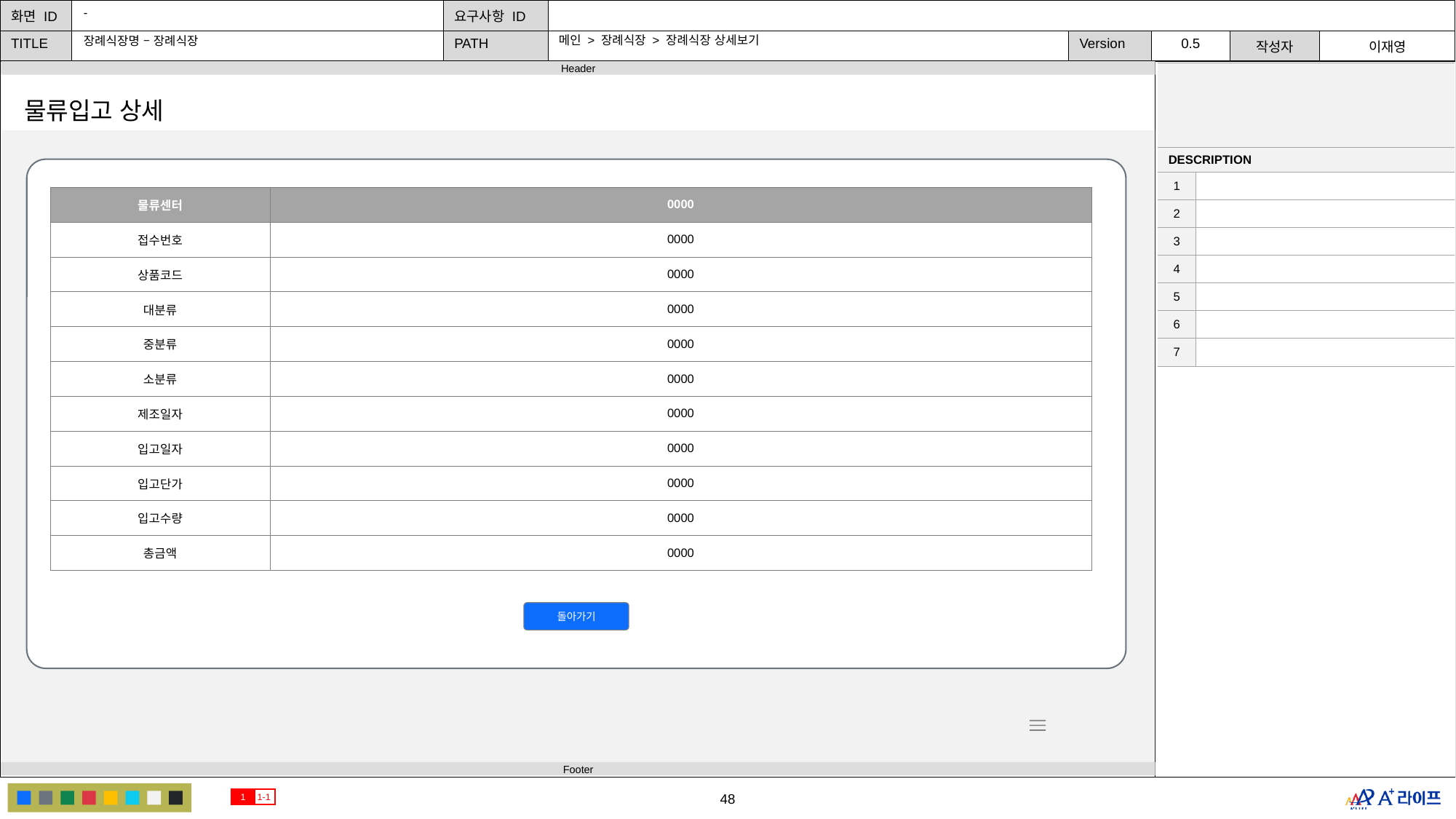

-

메인 > 장례식장 > 장례식장 상세보기
장례식장명 – 장례식장
|  |  |
| --- | --- |
| DESCRIPTION |  |
| 1 |  |
| 2 |  |
| 3 |  |
| 4 |  |
| 5 |  |
| 6 |  |
| 7 |  |
물류입고 상세

| 물류센터 | 0000 |
| --- | --- |
| 접수번호 | 0000 |
| 상품코드 | 0000 |
| 대분류 | 0000 |
| 중분류 | 0000 |
| 소분류 | 0000 |
| 제조일자 | 0000 |
| 입고일자 | 0000 |
| 입고단가 | 0000 |
| 입고수량 | 0000 |
| 총금액 | 0000 |
돌아가기

1
1-1